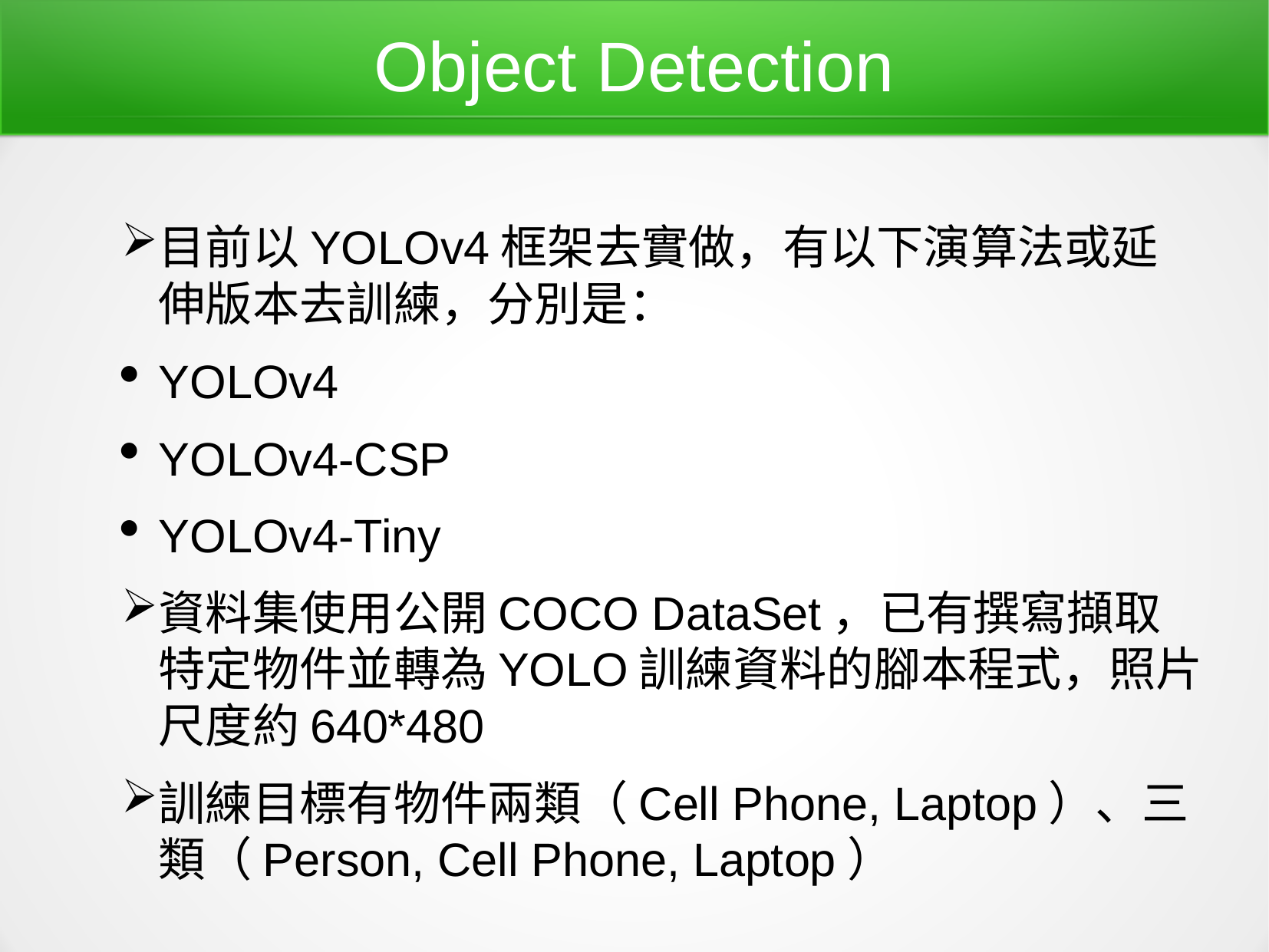

Object Detection
目前以YOLOv4框架去實做，有以下演算法或延伸版本去訓練，分別是：
YOLOv4
YOLOv4-CSP
YOLOv4-Tiny
資料集使用公開COCO DataSet，已有撰寫擷取特定物件並轉為YOLO訓練資料的腳本程式，照片尺度約640*480
訓練目標有物件兩類（Cell Phone, Laptop）、三類（Person, Cell Phone, Laptop）